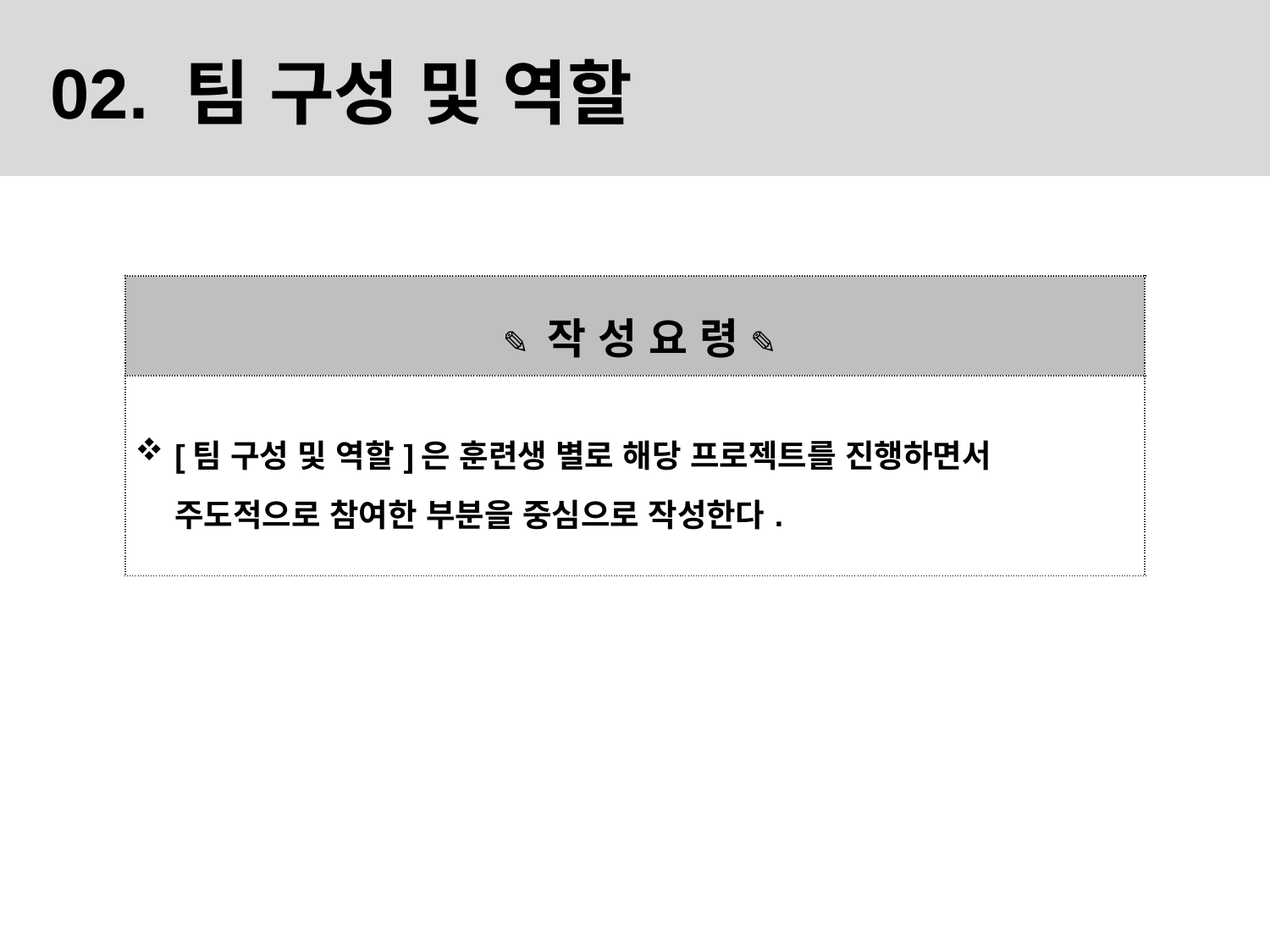

02. 팀 구성 및 역할
| ✎ 작 성 요 령 ✎ |
| --- |
| [팀 구성 및 역할]은 훈련생 별로 해당 프로젝트를 진행하면서 주도적으로 참여한 부분을 중심으로 작성한다. |